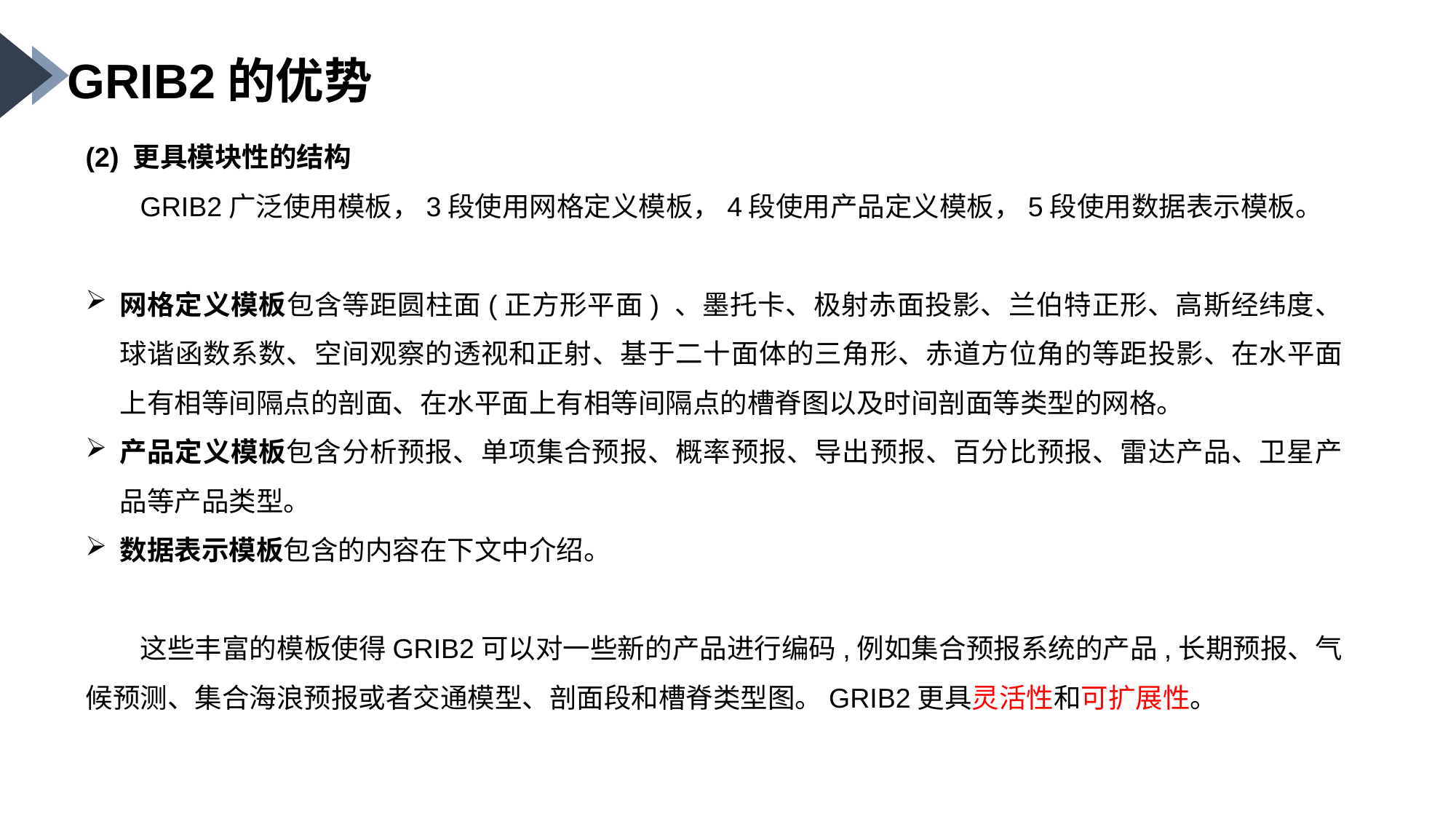

GRIB2的优势

(2) 更具模块性的结构
GRIB2广泛使用模板，3段使用网格定义模板，4段使用产品定义模板，5段使用数据表示模板。

网格定义模板包含等距圆柱面(正方形平面) 、墨托卡、极射赤面投影、兰伯特正形、高斯经纬度、球谐函数系数、空间观察的透视和正射、基于二十面体的三角形、赤道方位角的等距投影、在水平面上有相等间隔点的剖面、在水平面上有相等间隔点的槽脊图以及时间剖面等类型的网格。
产品定义模板包含分析预报、单项集合预报、概率预报、导出预报、百分比预报、雷达产品、卫星产品等产品类型。
数据表示模板包含的内容在下文中介绍。

这些丰富的模板使得GRIB2可以对一些新的产品进行编码,例如集合预报系统的产品,长期预报、气候预测、集合海浪预报或者交通模型、剖面段和槽脊类型图。GRIB2更具灵活性和可扩展性。
01